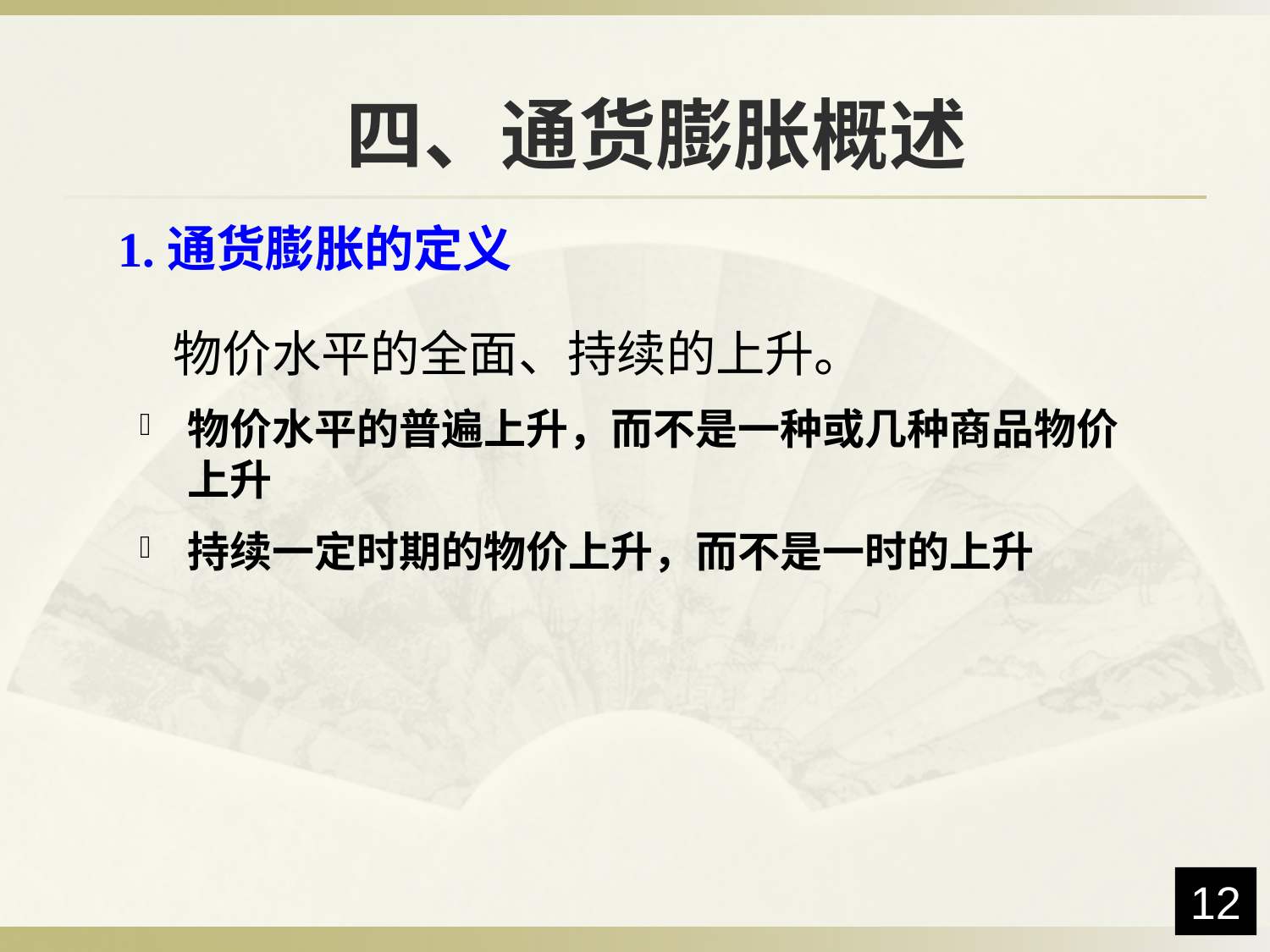

# 四、通货膨胀概述
1.通货膨胀的定义
  物价水平的全面、持续的上升。
物价水平的普遍上升，而不是一种或几种商品物价上升
持续一定时期的物价上升，而不是一时的上升
12